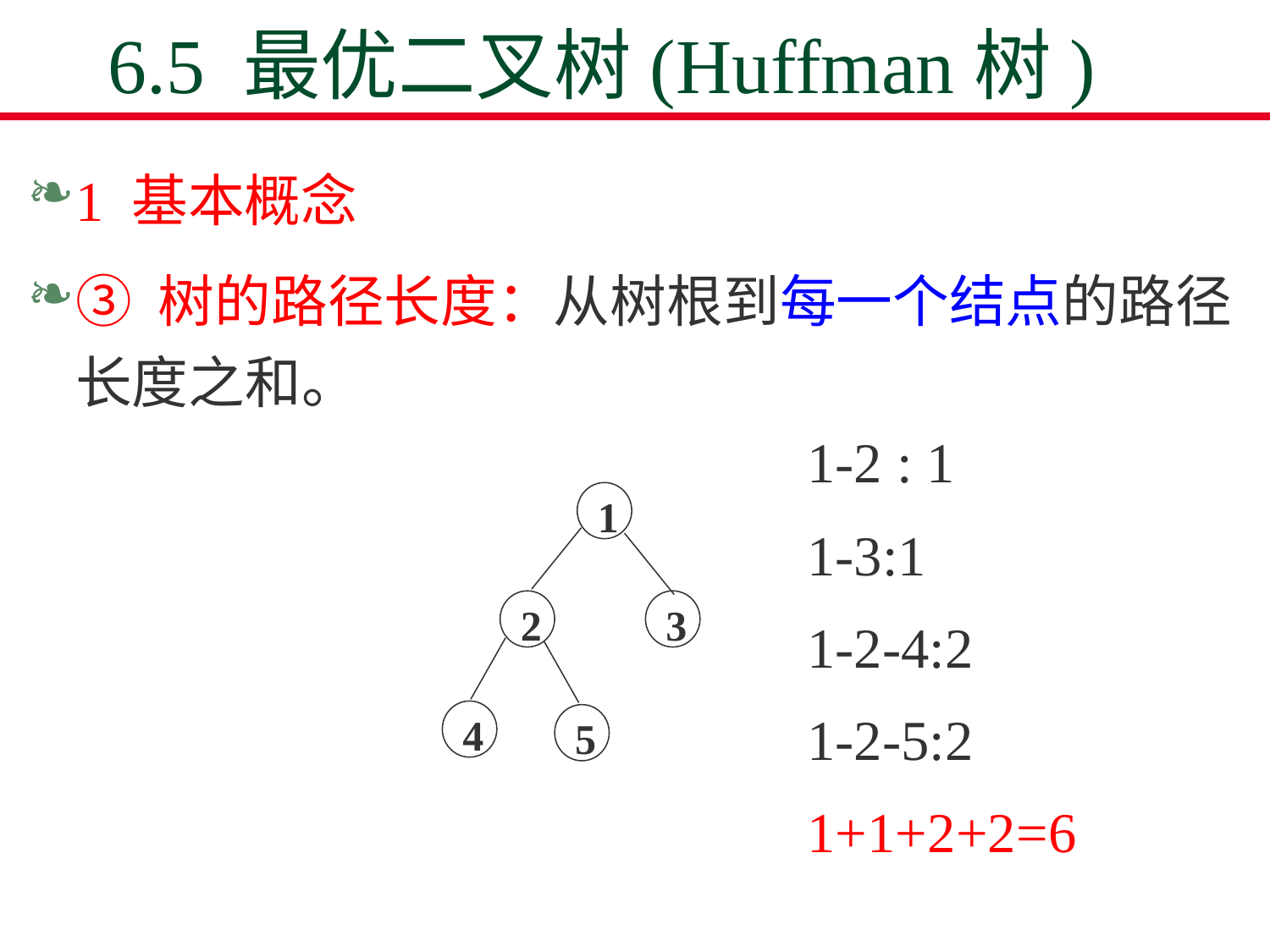

# 6.5 最优二叉树(Huffman树)
1 基本概念

③ 树的路径长度：从树根到每一个结点的路径长度之和。

1-2 : 1
1-3:1
1-2-4:2
1-2-5:2
1+1+2+2=6
1

2
3

4
5